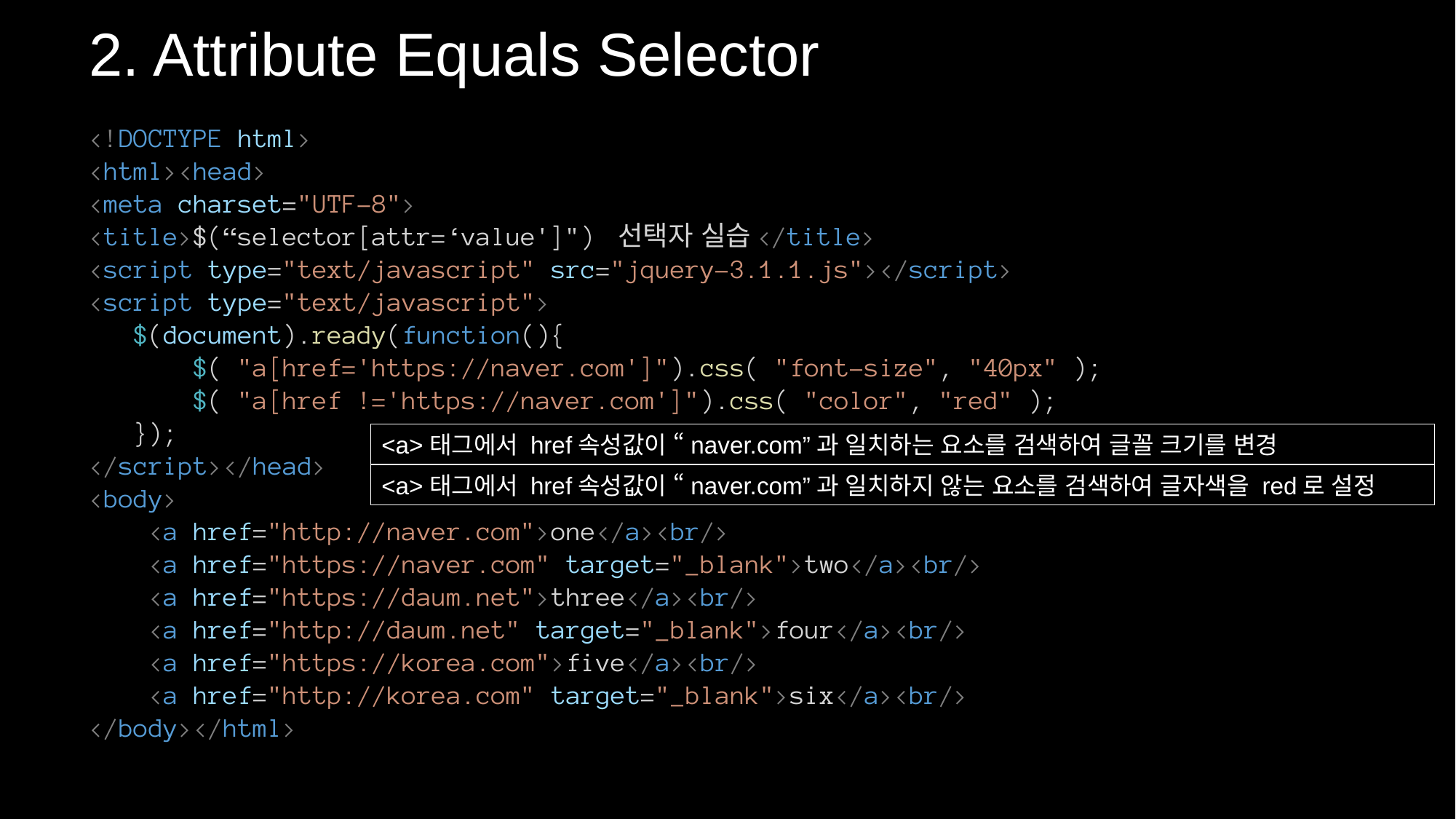

2. Attribute Equals Selector
<!DOCTYPE html>
<html><head>
<meta charset="UTF-8">
<title>$(“selector[attr=‘value']") 선택자 실습</title>
<script type="text/javascript" src="jquery-3.1.1.js"></script>
<script type="text/javascript">
   $(document).ready(function(){
       $( "a[href='https://naver.com']").css( "font-size", "40px" );
       $( "a[href !='https://naver.com']").css( "color", "red" );
   });
</script></head>
<body>
    <a href="http://naver.com">one</a><br/>
    <a href="https://naver.com" target="_blank">two</a><br/>
    <a href="https://daum.net">three</a><br/>
    <a href="http://daum.net" target="_blank">four</a><br/>
    <a href="https://korea.com">five</a><br/>
    <a href="http://korea.com" target="_blank">six</a><br/>
</body></html>
<a>태그에서 href속성값이 “naver.com”과 일치하는 요소를 검색하여 글꼴 크기를 변경
<a>태그에서 href속성값이 “naver.com”과 일치하지 않는 요소를 검색하여 글자색을 red로 설정